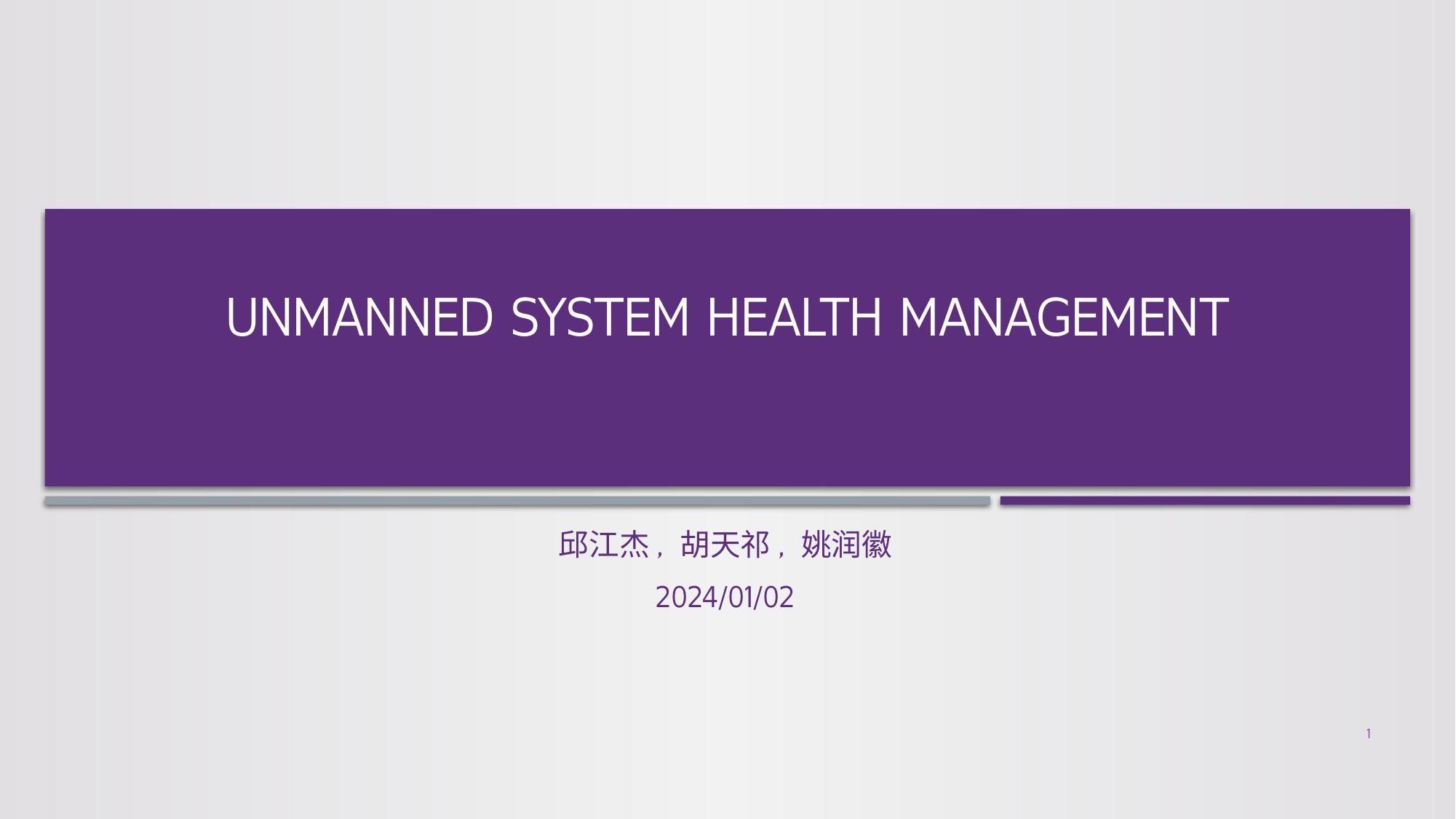

# Unmanned System health management
邱江杰, 胡天祁, 姚润徽
2024/01/02
1